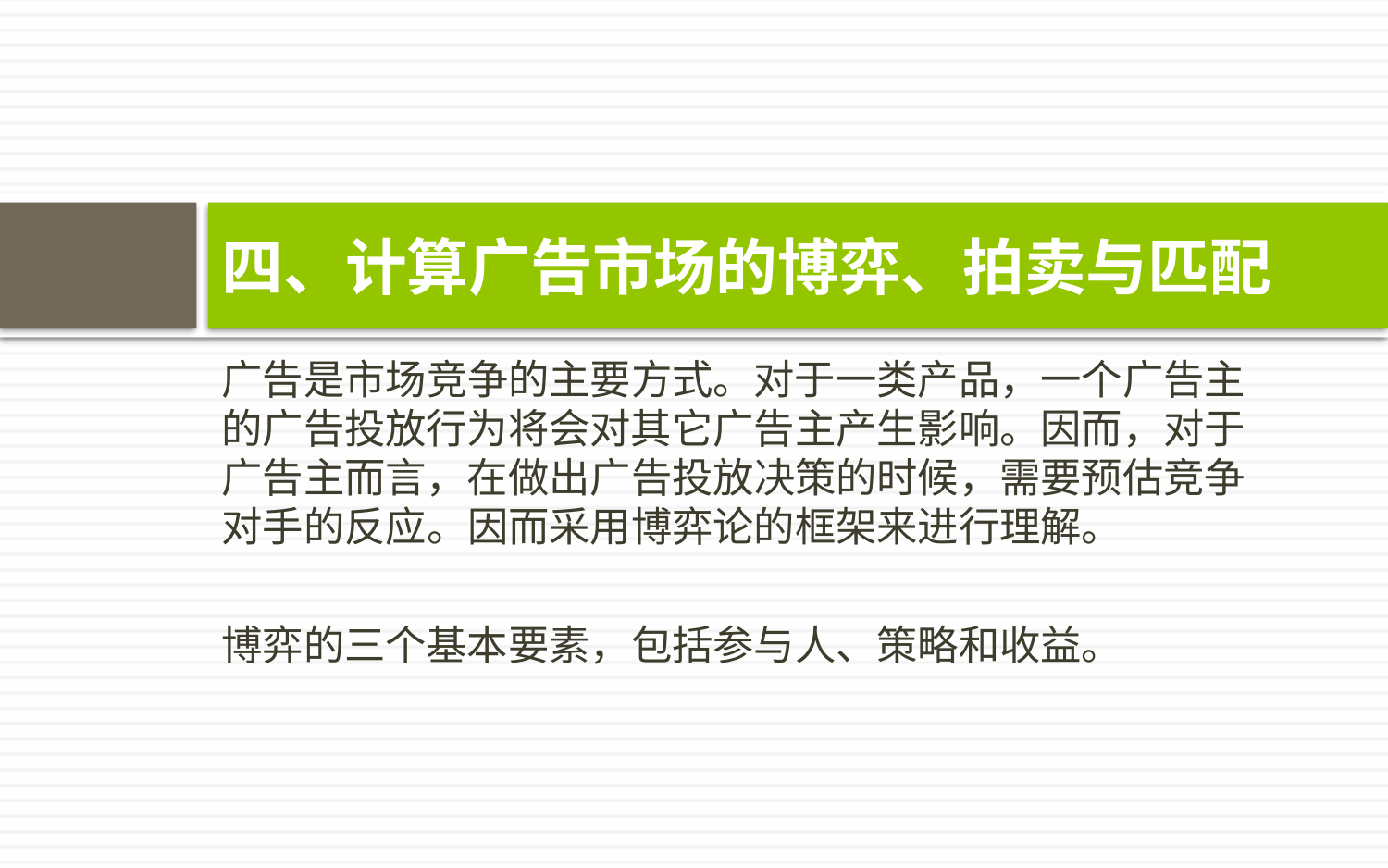

# 四、计算广告市场的博弈、拍卖与匹配
广告是市场竞争的主要方式。对于一类产品，一个广告主的广告投放行为将会对其它广告主产生影响。因而，对于广告主而言，在做出广告投放决策的时候，需要预估竞争对手的反应。因而采用博弈论的框架来进行理解。

博弈的三个基本要素，包括参与人、策略和收益。